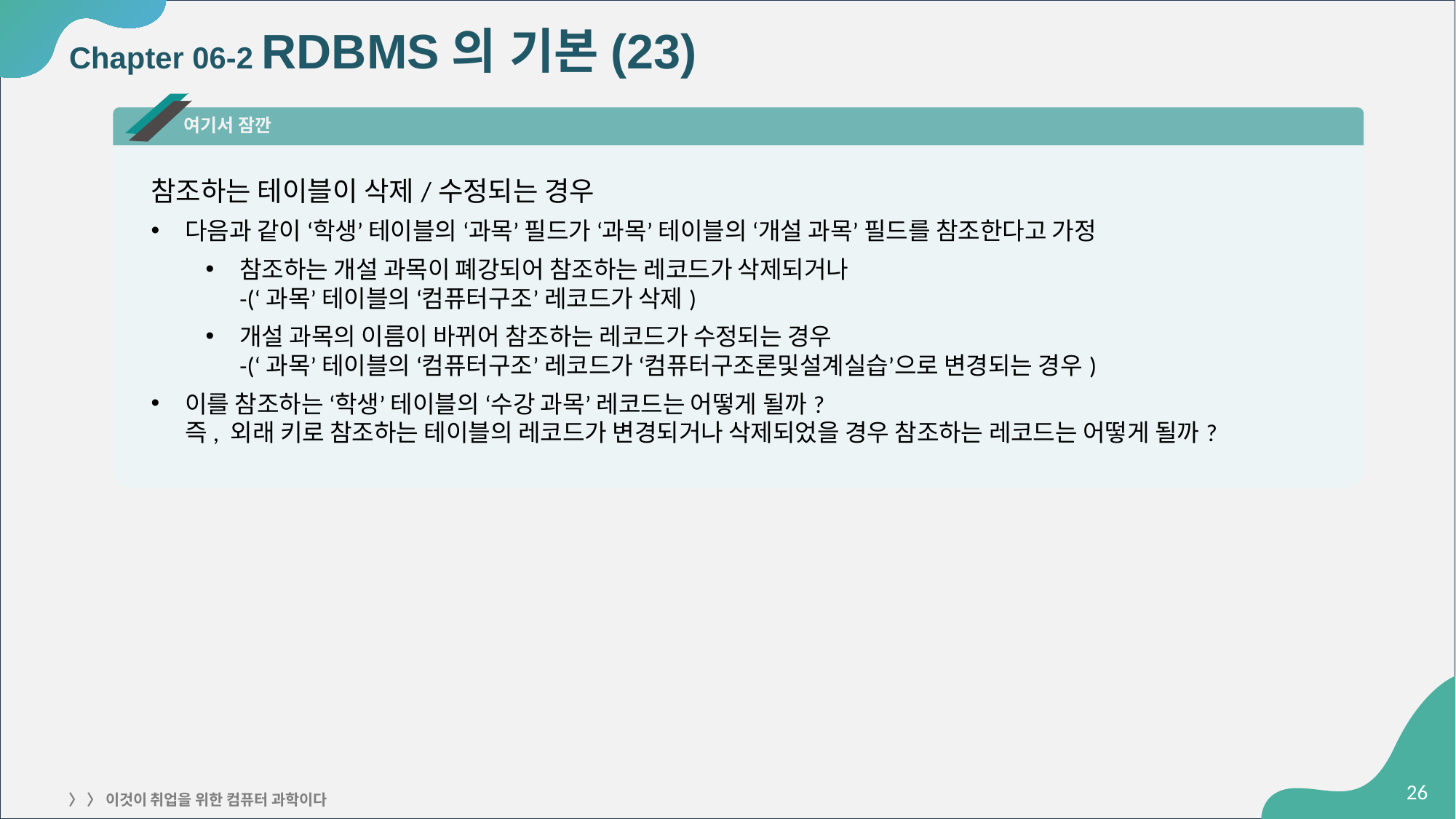

# Chapter 06-2 RDBMS의 기본(23)

여기서 잠깐

참조하는 테이블이 삭제/수정되는 경우
다음과 같이 ‘학생’ 테이블의 ‘과목’ 필드가 ‘과목’ 테이블의 ‘개설 과목’ 필드를 참조한다고 가정
참조하는 개설 과목이 폐강되어 참조하는 레코드가 삭제되거나
-(‘과목’ 테이블의 ‘컴퓨터구조’ 레코드가 삭제)
개설 과목의 이름이 바뀌어 참조하는 레코드가 수정되는 경우
-(‘과목’ 테이블의 ‘컴퓨터구조’ 레코드가 ‘컴퓨터구조론및설계실습’으로 변경되는 경우)
이를 참조하는 ‘학생’ 테이블의 ‘수강 과목’ 레코드는 어떻게 될까?
즉, 외래 키로 참조하는 테이블의 레코드가 변경되거나 삭제되었을 경우 참조하는 레코드는 어떻게 될까?
26
〉 〉 이것이 취업을 위한 컴퓨터 과학이다